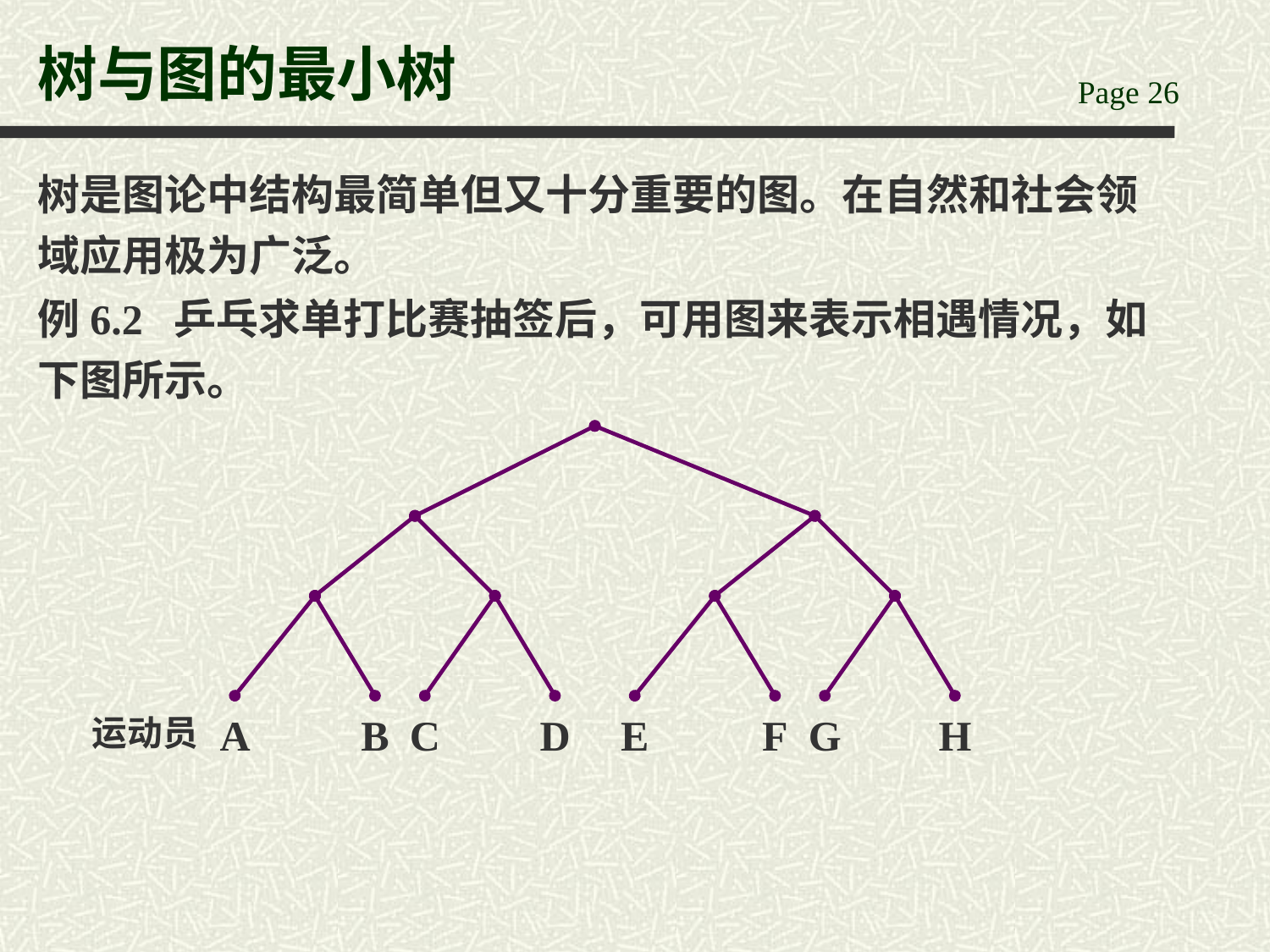

# 树与图的最小树
树是图论中结构最简单但又十分重要的图。在自然和社会领域应用极为广泛。
例6.2  乒乓求单打比赛抽签后，可用图来表示相遇情况，如下图所示。

A
B
C
D
E
F
G
H
运动员